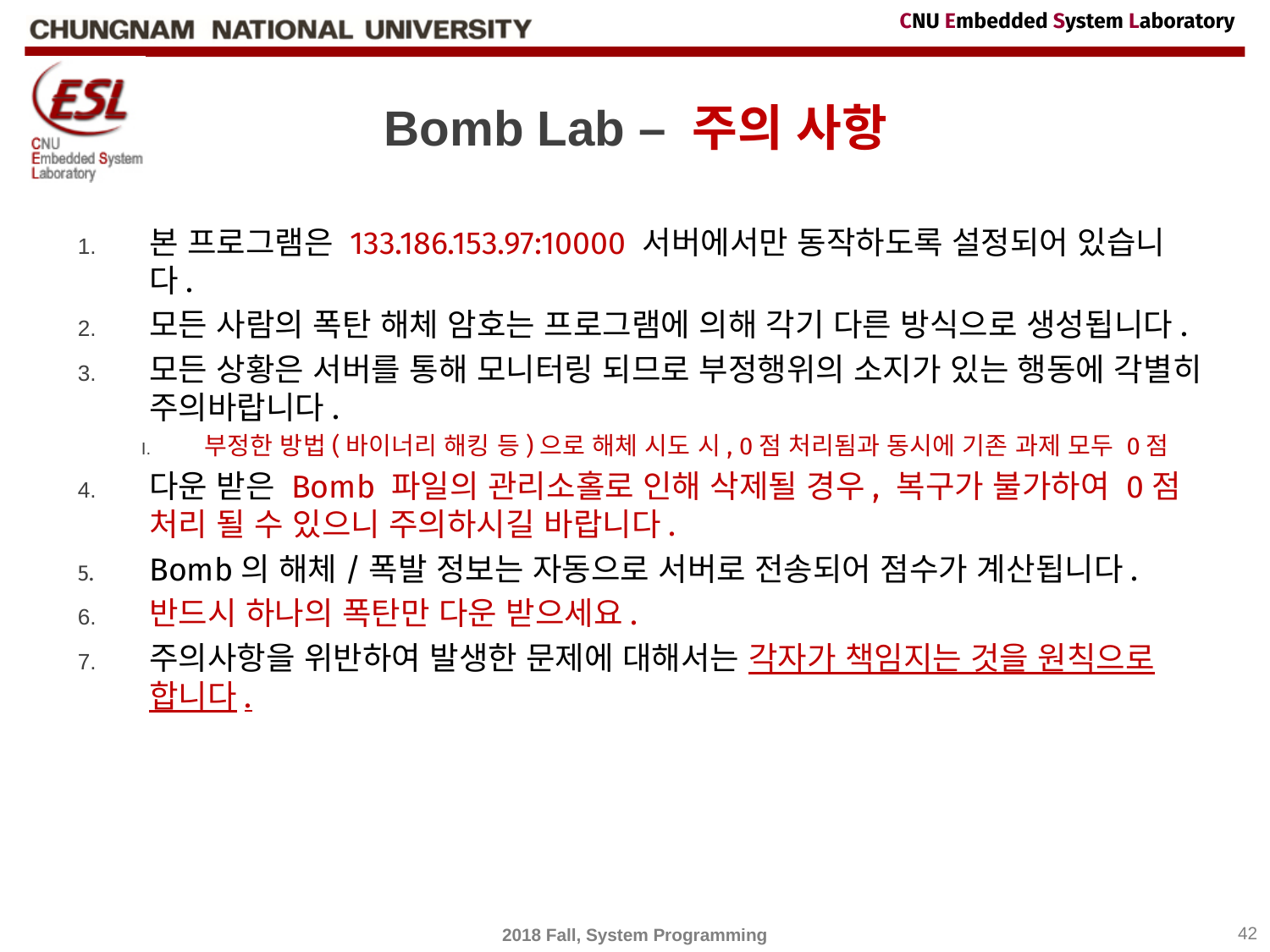

# Bomb Lab – 주의 사항
본 프로그램은 133.186.153.97:10000 서버에서만 동작하도록 설정되어 있습니다.
모든 사람의 폭탄 해체 암호는 프로그램에 의해 각기 다른 방식으로 생성됩니다.
모든 상황은 서버를 통해 모니터링 되므로 부정행위의 소지가 있는 행동에 각별히 주의바랍니다.
부정한 방법(바이너리 해킹 등)으로 해체 시도 시, 0점 처리됨과 동시에 기존 과제 모두 0점
다운 받은 Bomb 파일의 관리소홀로 인해 삭제될 경우, 복구가 불가하여 0점 처리 될 수 있으니 주의하시길 바랍니다.
Bomb의 해체/폭발 정보는 자동으로 서버로 전송되어 점수가 계산됩니다.
반드시 하나의 폭탄만 다운 받으세요.
주의사항을 위반하여 발생한 문제에 대해서는 각자가 책임지는 것을 원칙으로 합니다.
2018 Fall, System Programming
42